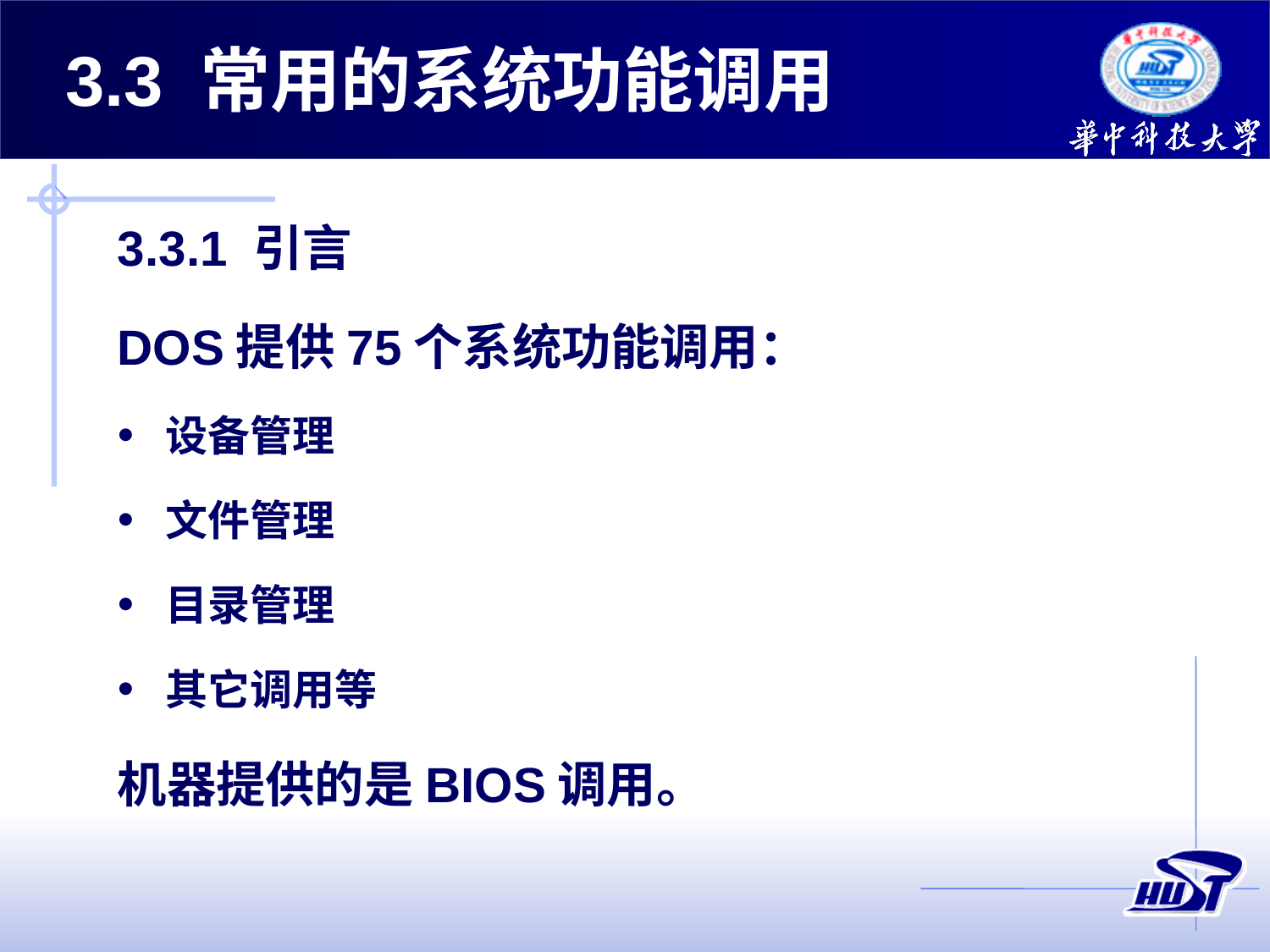

# 3.3 常用的系统功能调用
3.3.1 引言
DOS提供75个系统功能调用：
设备管理
文件管理
目录管理
其它调用等
机器提供的是BIOS调用。